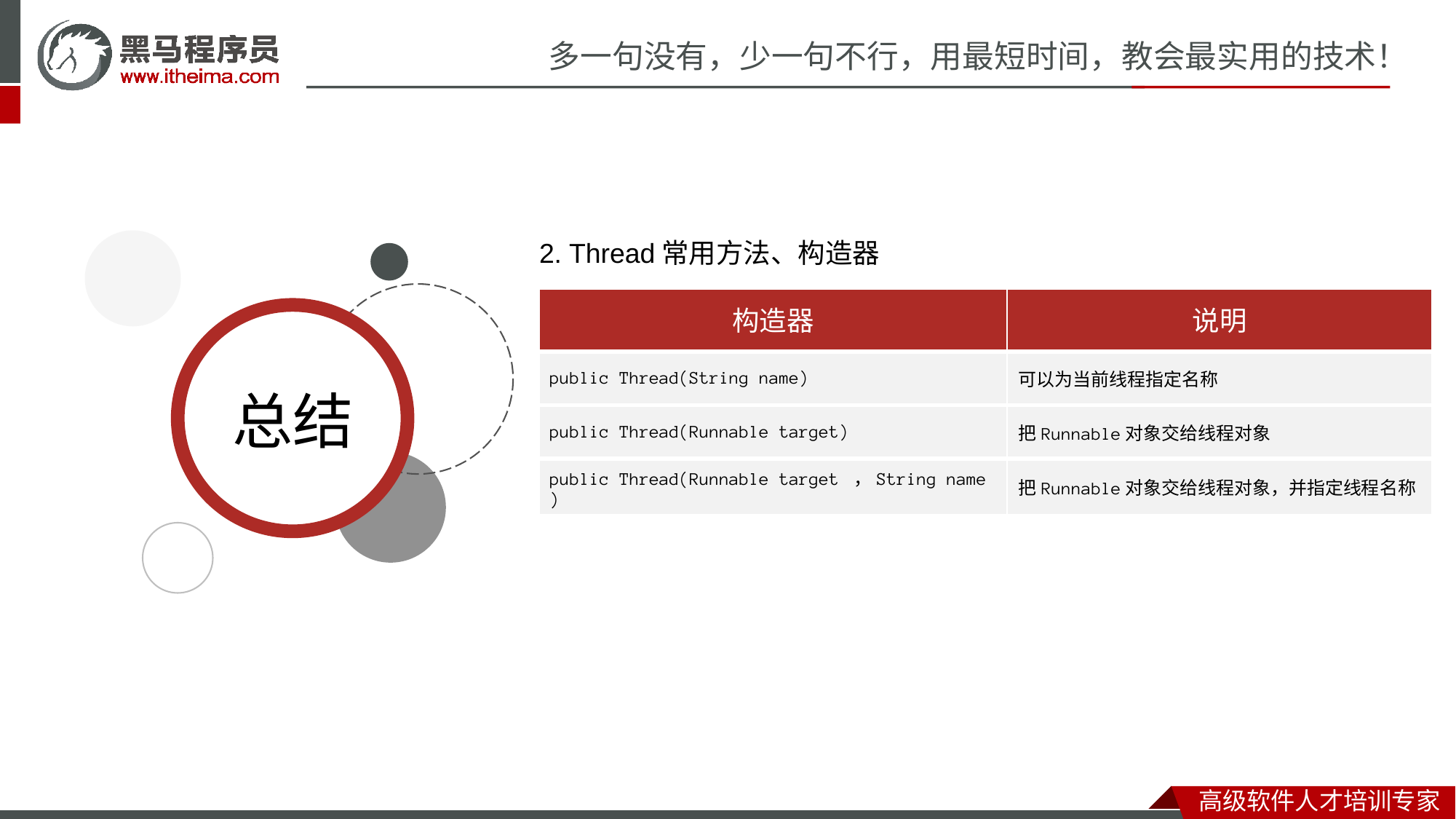

2. Thread常用方法、构造器
| 构造器 | 说明 |
| --- | --- |
| public Thread(String name) | 可以为当前线程指定名称 |
| public Thread(Runnable target) | 把Runnable对象交给线程对象 |
| public Thread(Runnable target ，String name ) | 把Runnable对象交给线程对象，并指定线程名称 |